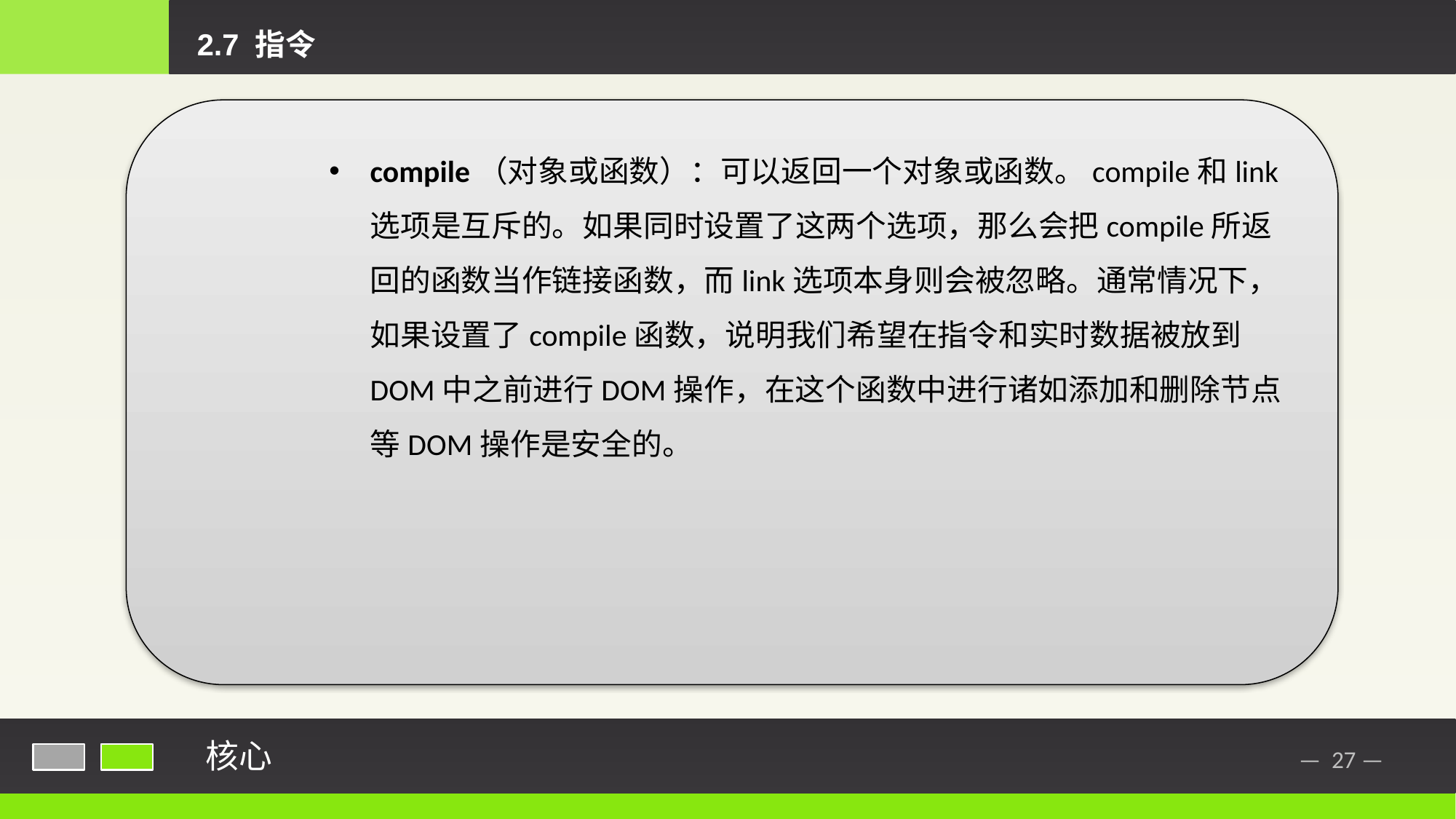

2.7 指令
compile（对象或函数）：可以返回一个对象或函数。compile和link选项是互斥的。如果同时设置了这两个选项，那么会把compile所返回的函数当作链接函数，而link选项本身则会被忽略。通常情况下，如果设置了compile函数，说明我们希望在指令和实时数据被放到DOM中之前进行DOM操作，在这个函数中进行诸如添加和删除节点等DOM操作是安全的。